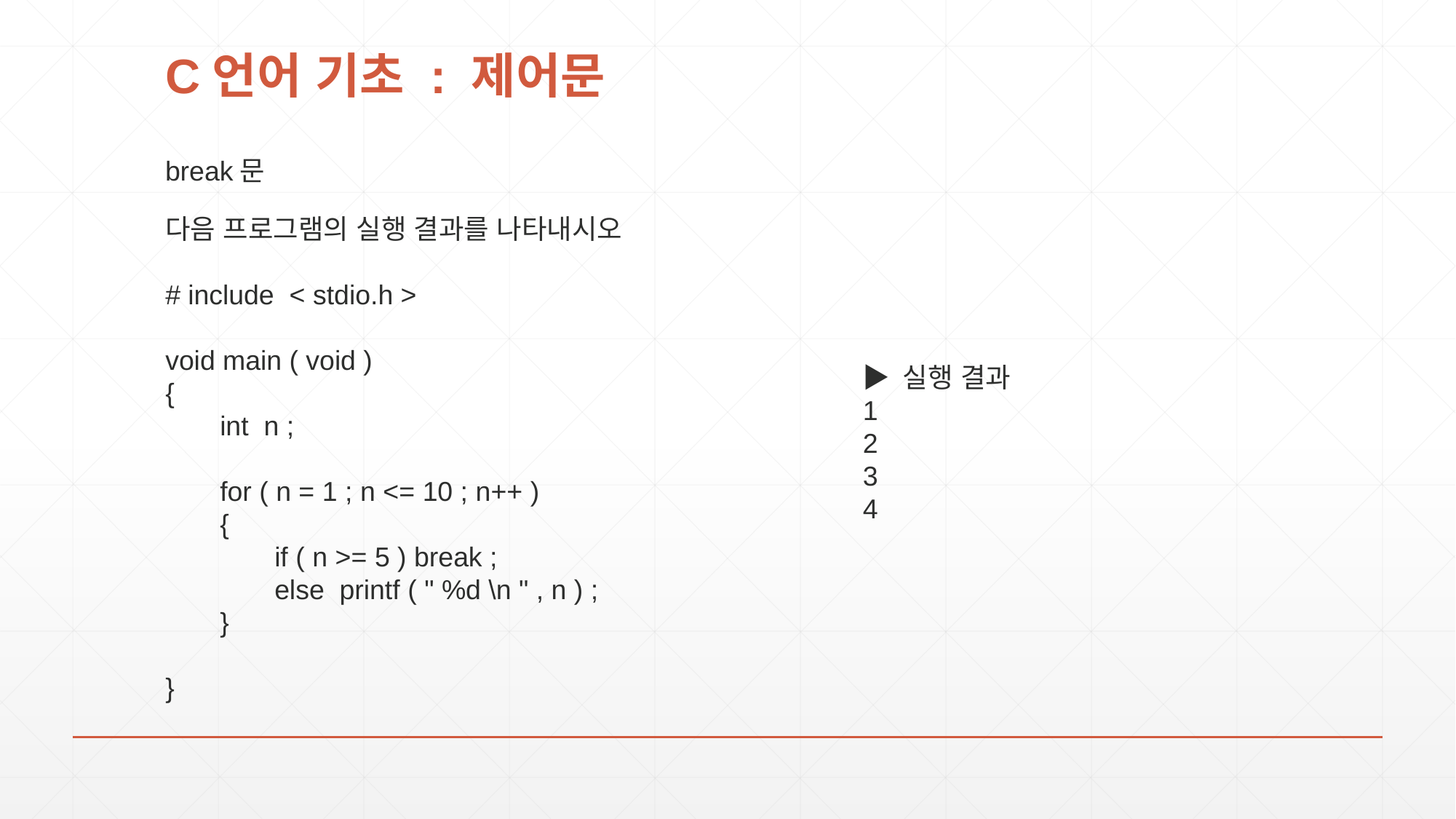

# C언어 기초 : 제어문
break문

다음 프로그램의 실행 결과를 나타내시오

# include  < stdio.h >

void main ( void )
{
int  n ;

for ( n = 1 ; n <= 10 ; n++ )
{
if ( n >= 5 ) break ;
else  printf ( " %d \n " , n ) ;
}

}

▶ 실행 결과
1
2
3
4